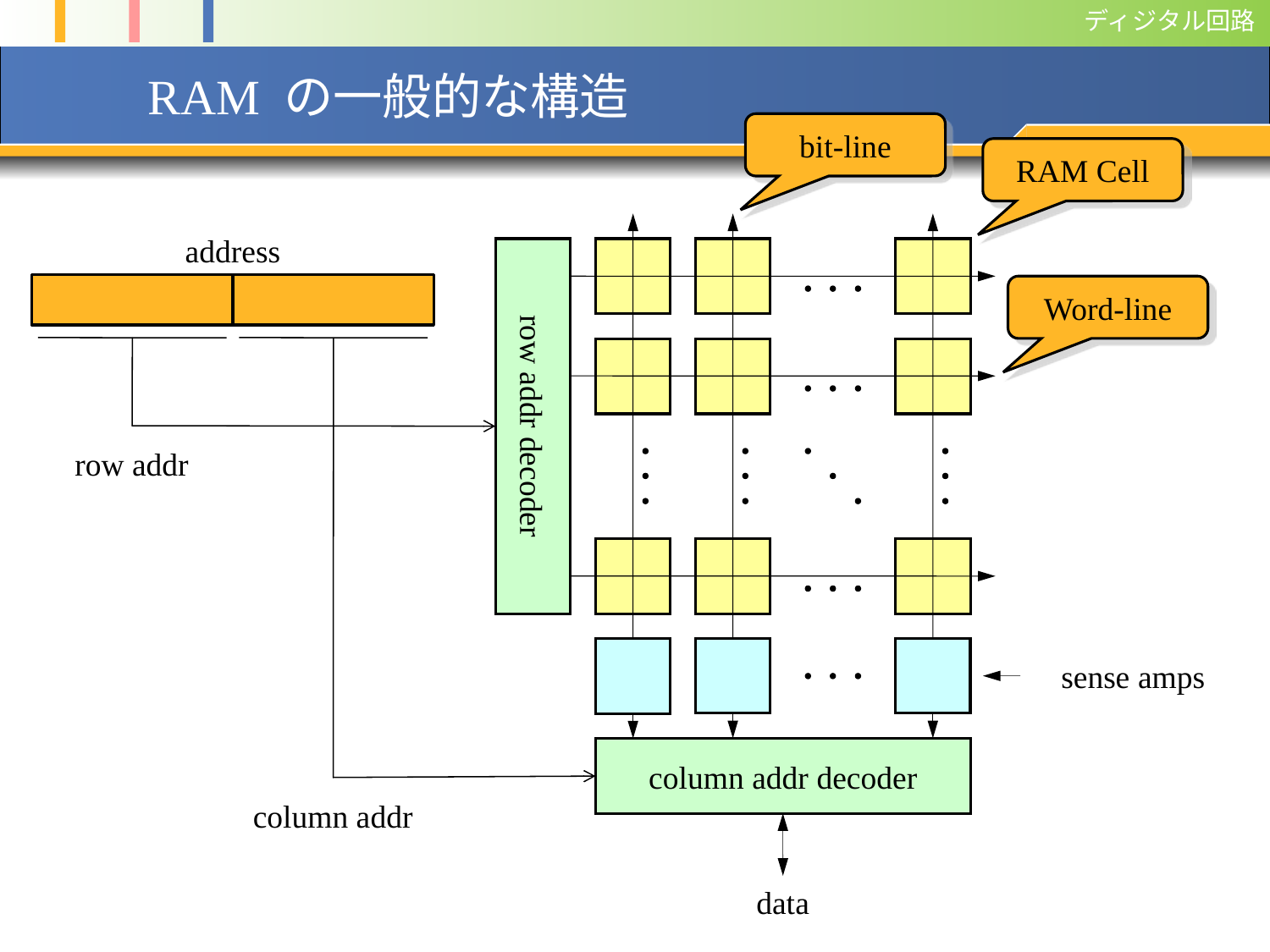

# RAM の一般的な構造
bit-line
RAM Cell

address
row addr decoder

Word-line

row addr

sense amps

column addr decoder
column addr

data